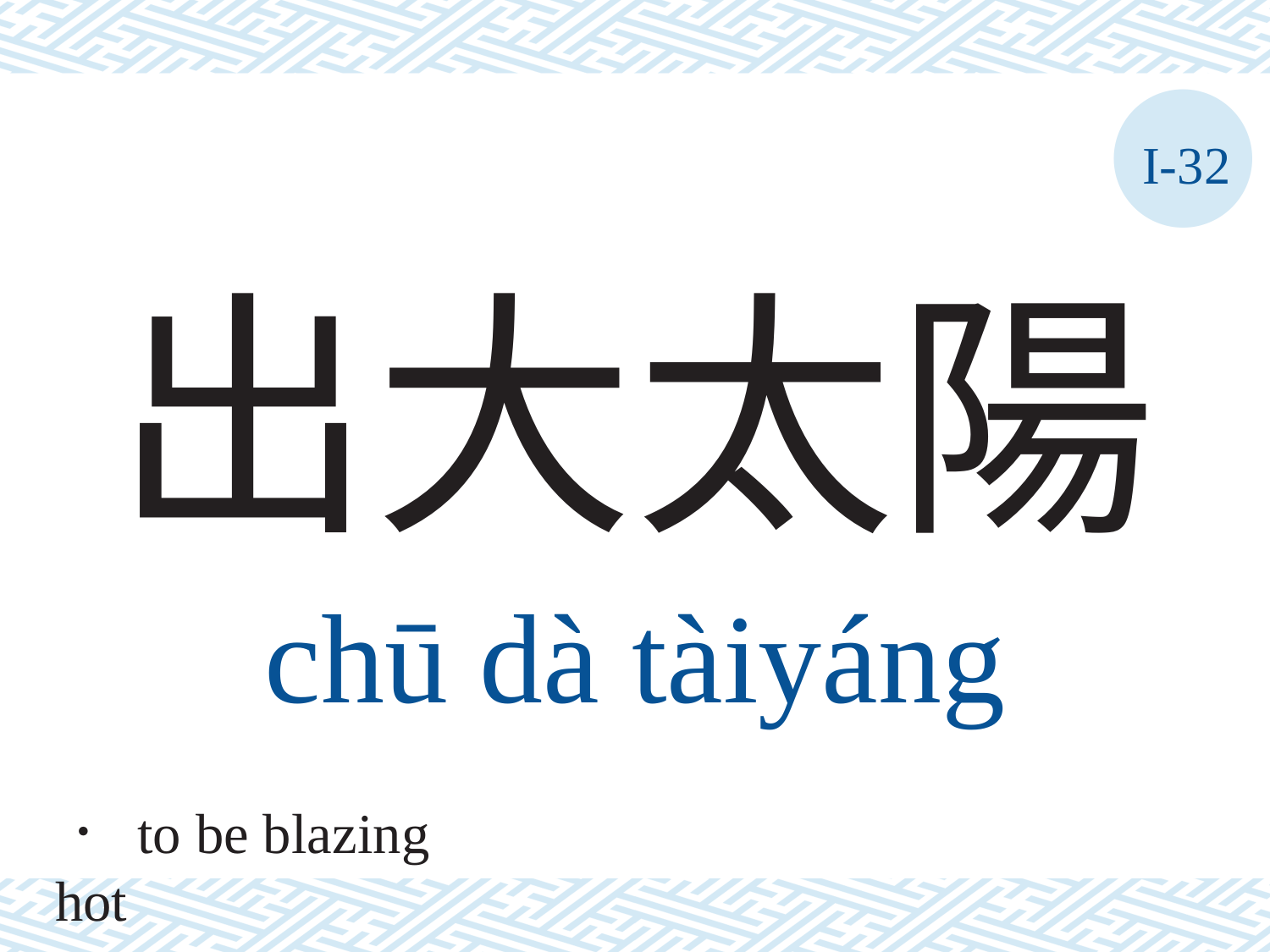

I-32
# 出大太陽
chū	dà	tàiyáng
． to be blazing hot